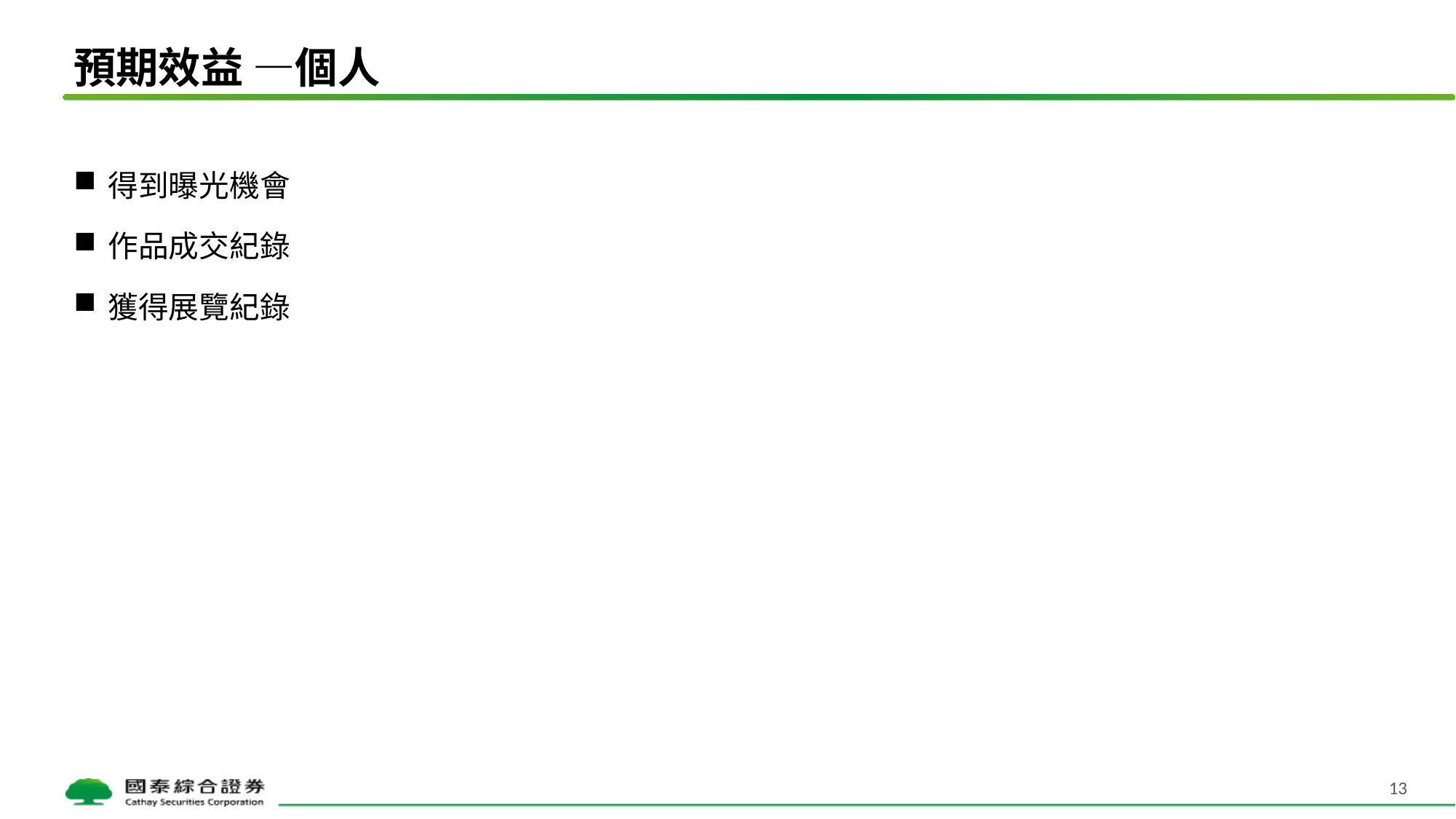

# 預期效益 —個人
得到曝光機會
作品成交紀錄
獲得展覽紀錄

13